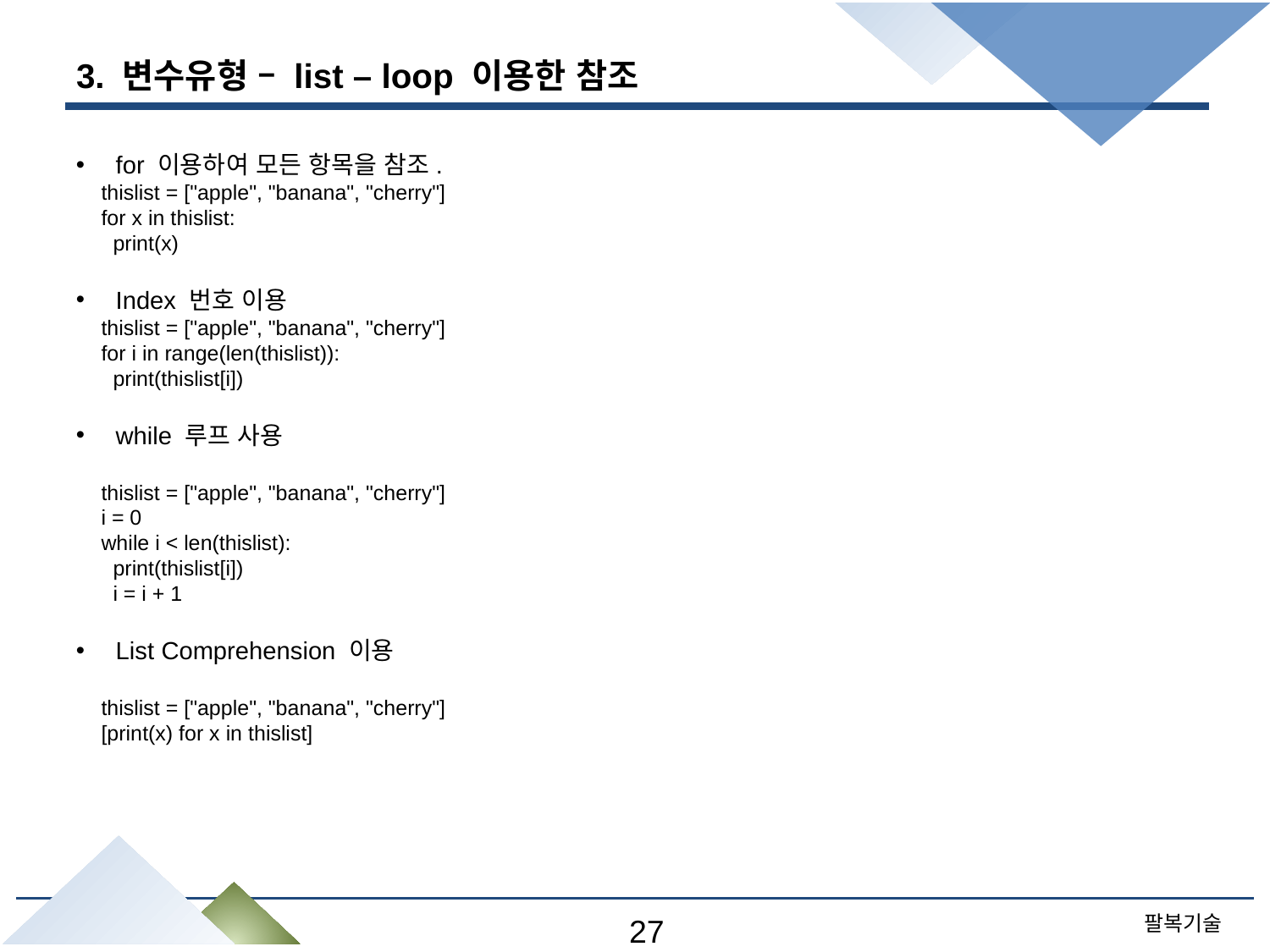

# 3. 변수유형 – list – loop 이용한 참조
for 이용하여 모든 항목을 참조.
thislist = ["apple", "banana", "cherry"]
for x in thislist:
  print(x)

Index 번호 이용
thislist = ["apple", "banana", "cherry"]
for i in range(len(thislist)):
  print(thislist[i])

while 루프 사용

thislist = ["apple", "banana", "cherry"]
i = 0
while i < len(thislist):
  print(thislist[i])
  i = i + 1

List Comprehension 이용

thislist = ["apple", "banana", "cherry"]
[print(x) for x in thislist]
27